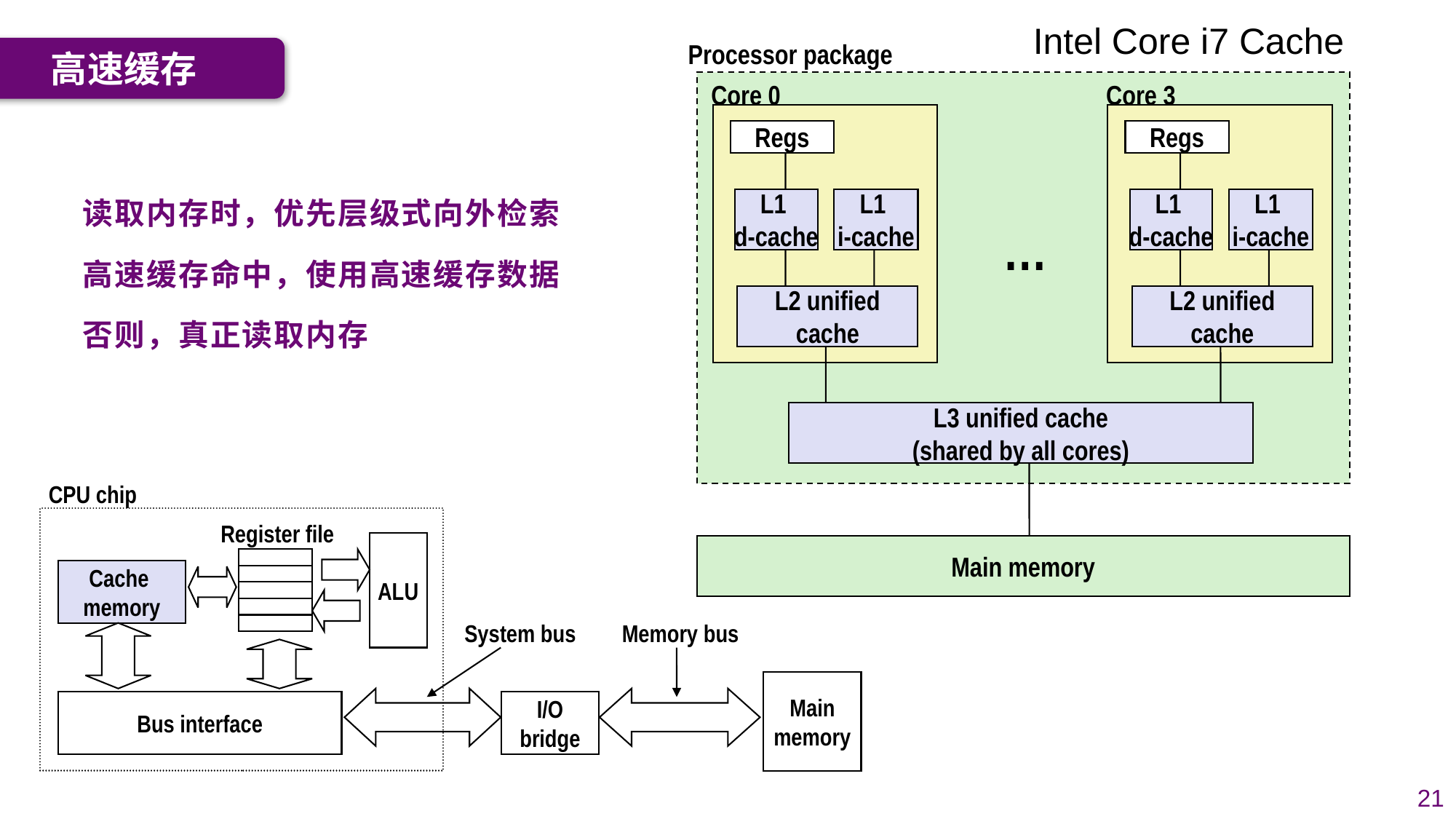

Intel Core i7 Cache
Processor package

Core 0
Core 3

Regs
Regs

L1
d-cache
L1
i-cache
L1
d-cache
L1
i-cache
…

L2 unified cache
L2 unified cache

L3 unified cache
(shared by all cores)

Main memory

高速缓存
读取内存时，优先层级式向外检索
高速缓存命中，使用高速缓存数据
否则，真正读取内存
CPU chip

Register file
ALU

Cache
memory

System bus
Memory bus

Main
memory

Bus interface
I/O
bridge
21